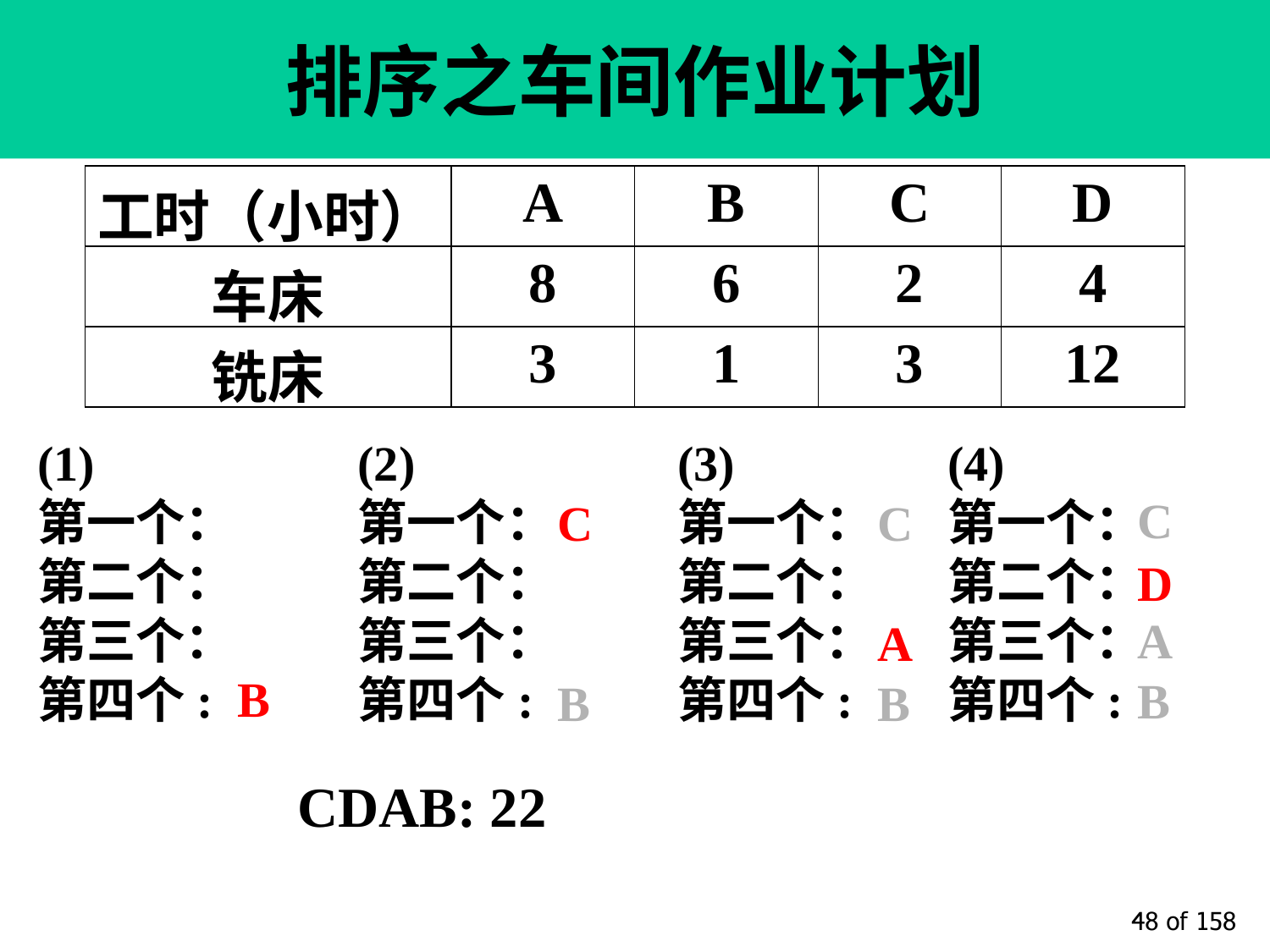

排序之车间作业计划
| 工时（小时） | A | B | C | D |
| --- | --- | --- | --- | --- |
| 车床 | 8 | 6 | 2 | 4 |
| 铣床 | 3 | 1 | 3 | 12 |
(1)
第一个：
第二个：
第三个：
第四个:
(2)
第一个：
第二个：
第三个：
第四个:
(3)
第一个：
第二个：
第三个：
第四个:
(4)
第一个：
第二个：
第三个：
第四个:
C
A
B
C
C
B
D
A
B
B
CDAB: 22

48 of 158